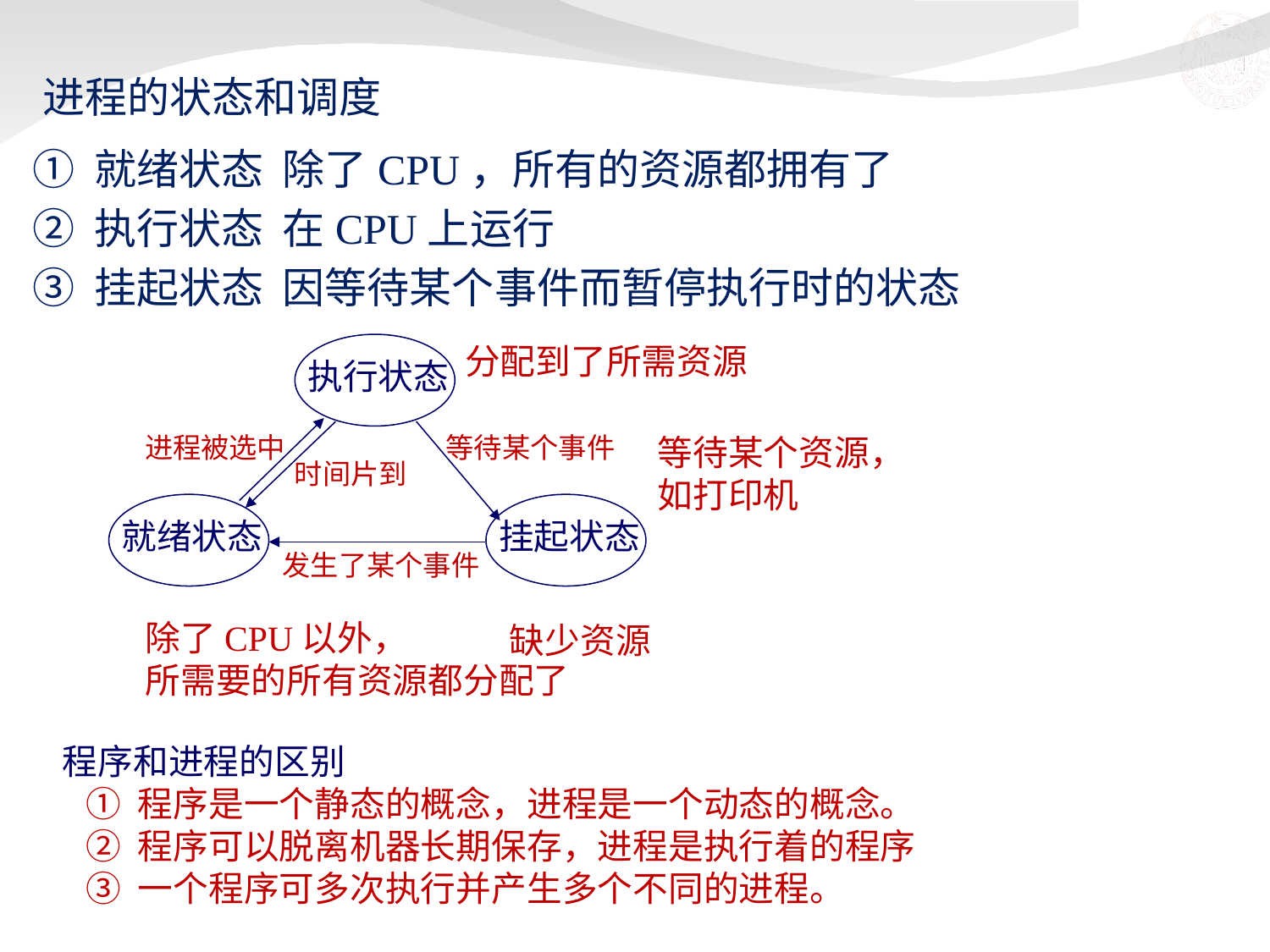

进程的状态和调度
   ① 就绪状态  除了CPU，所有的资源都拥有了
   ② 执行状态  在CPU上运行
   ③ 挂起状态  因等待某个事件而暂停执行时的状态

分配到了所需资源
执行状态
进程被选中
等待某个事件
等待某个资源，
如打印机
时间片到

就绪状态
挂起状态
发生了某个事件
除了CPU以外，
所需要的所有资源都分配了
缺少资源
程序和进程的区别
   ① 程序是一个静态的概念，进程是一个动态的概念。
   ② 程序可以脱离机器长期保存，进程是执行着的程序
   ③ 一个程序可多次执行并产生多个不同的进程。